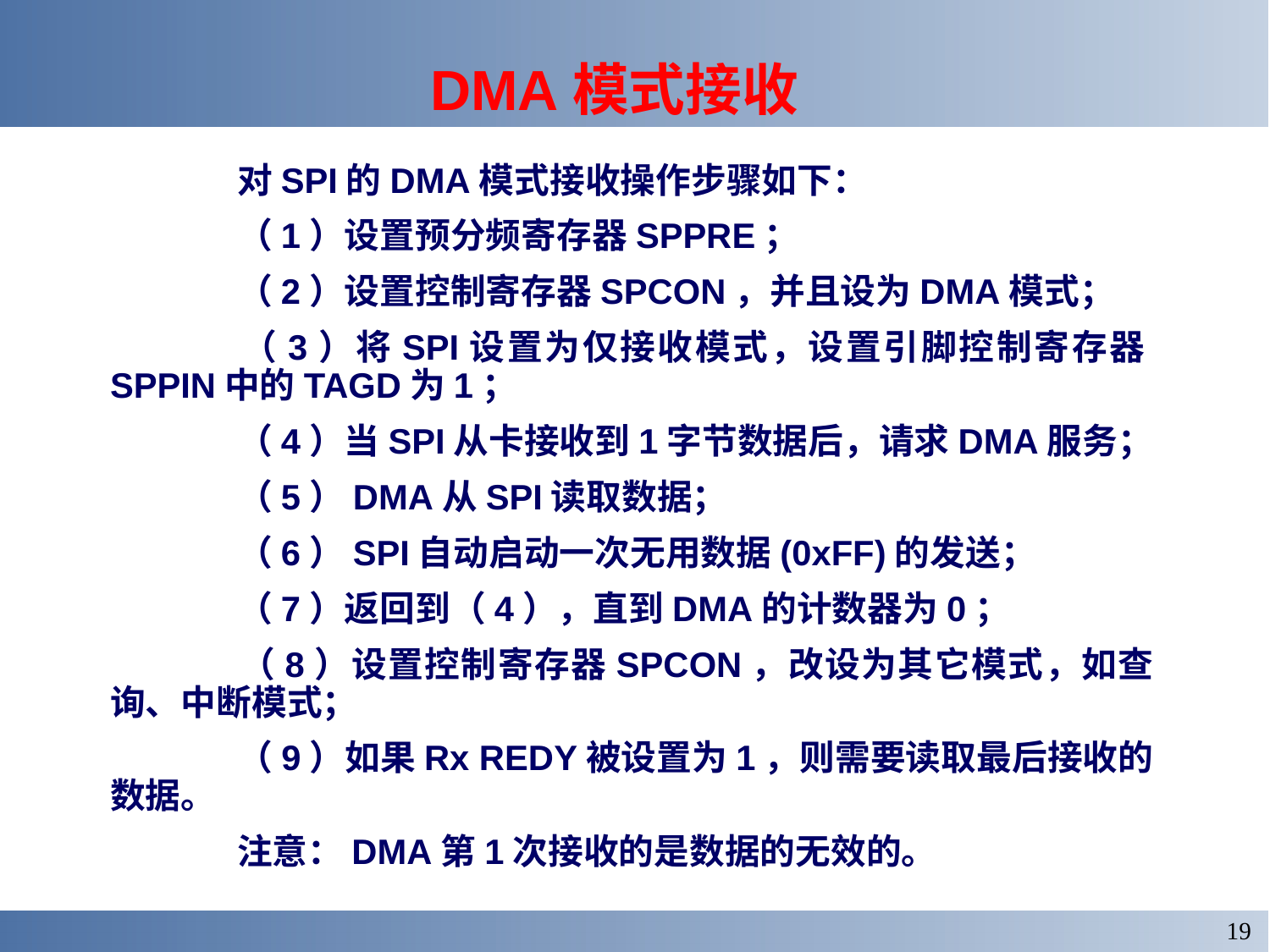

DMA模式接收

		对SPI的DMA模式接收操作步骤如下：
		（1）设置预分频寄存器SPPRE；
		（2）设置控制寄存器SPCON，并且设为DMA模式；
		（3）将SPI设置为仅接收模式，设置引脚控制寄存器SPPIN中的TAGD为1；
		（4）当SPI从卡接收到1字节数据后，请求DMA服务；
		（5）DMA从SPI读取数据；
		（6）SPI自动启动一次无用数据(0xFF)的发送；
		（7）返回到（4），直到DMA的计数器为0；
		（8）设置控制寄存器SPCON，改设为其它模式，如查询、中断模式；
		（9）如果Rx REDY被设置为1，则需要读取最后接收的数据。
		注意：DMA第1次接收的是数据的无效的。